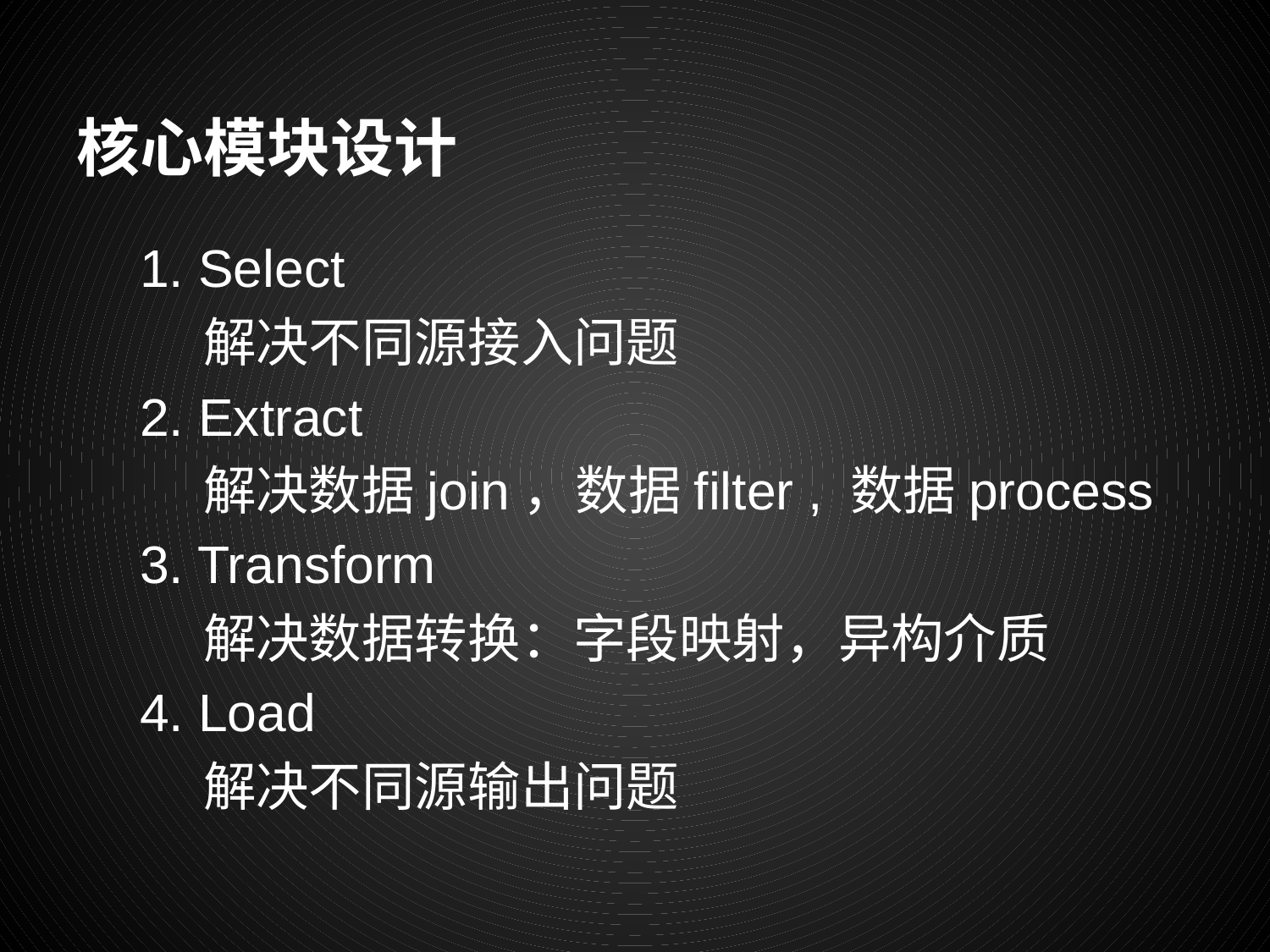

# 核心模块设计
1. Select
解决不同源接入问题
2. Extract
解决数据join，数据filter , 数据process
3. Transform
解决数据转换：字段映射，异构介质
4. Load
解决不同源输出问题